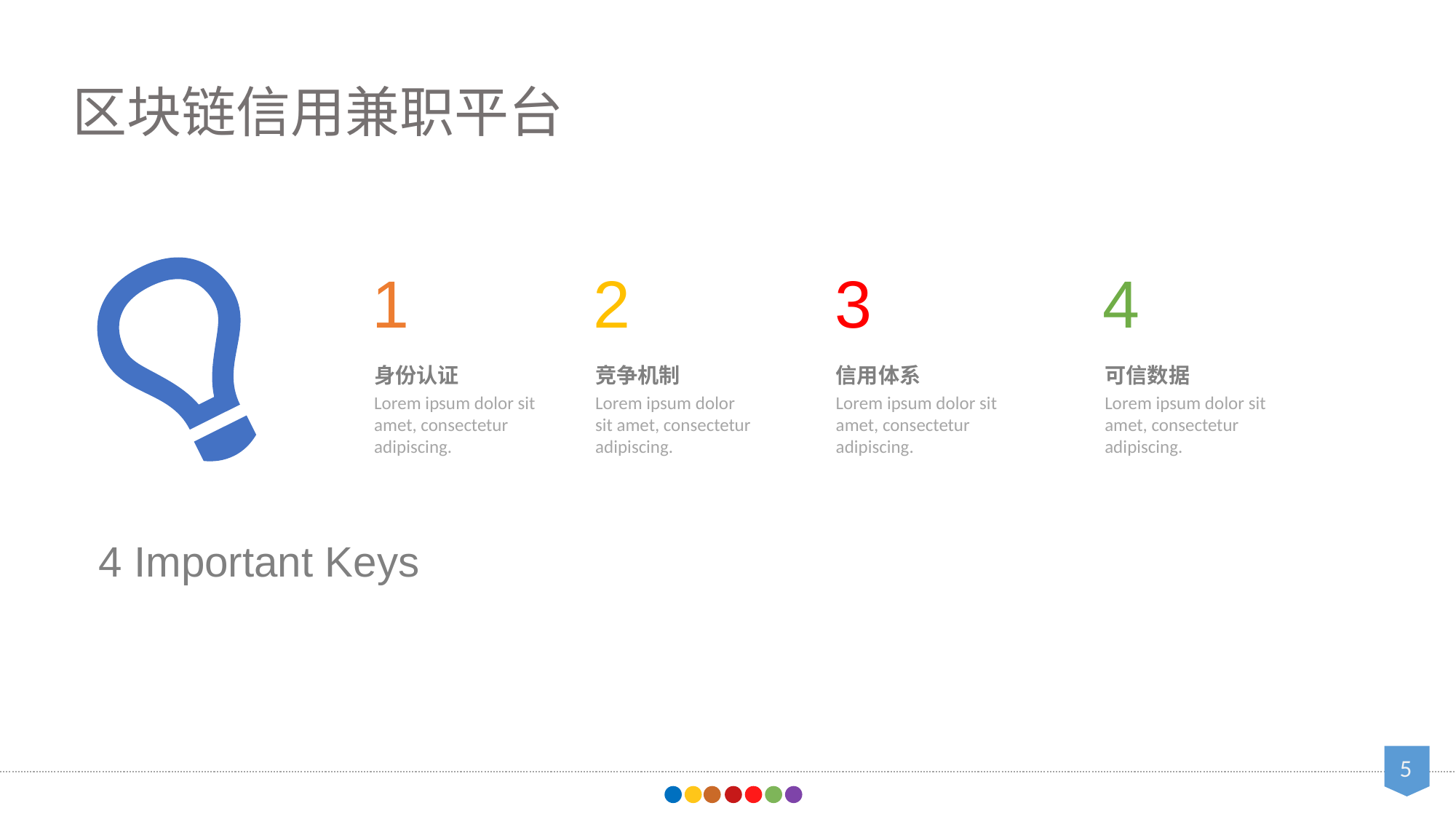

区块链信用兼职平台
1
2
3
4

身份认证
Lorem ipsum dolor sit amet, consectetur adipiscing.
竞争机制
Lorem ipsum dolor sit amet, consectetur adipiscing.
信用体系
Lorem ipsum dolor sit amet, consectetur adipiscing.
可信数据
Lorem ipsum dolor sit amet, consectetur adipiscing.
4 Important Keys

5